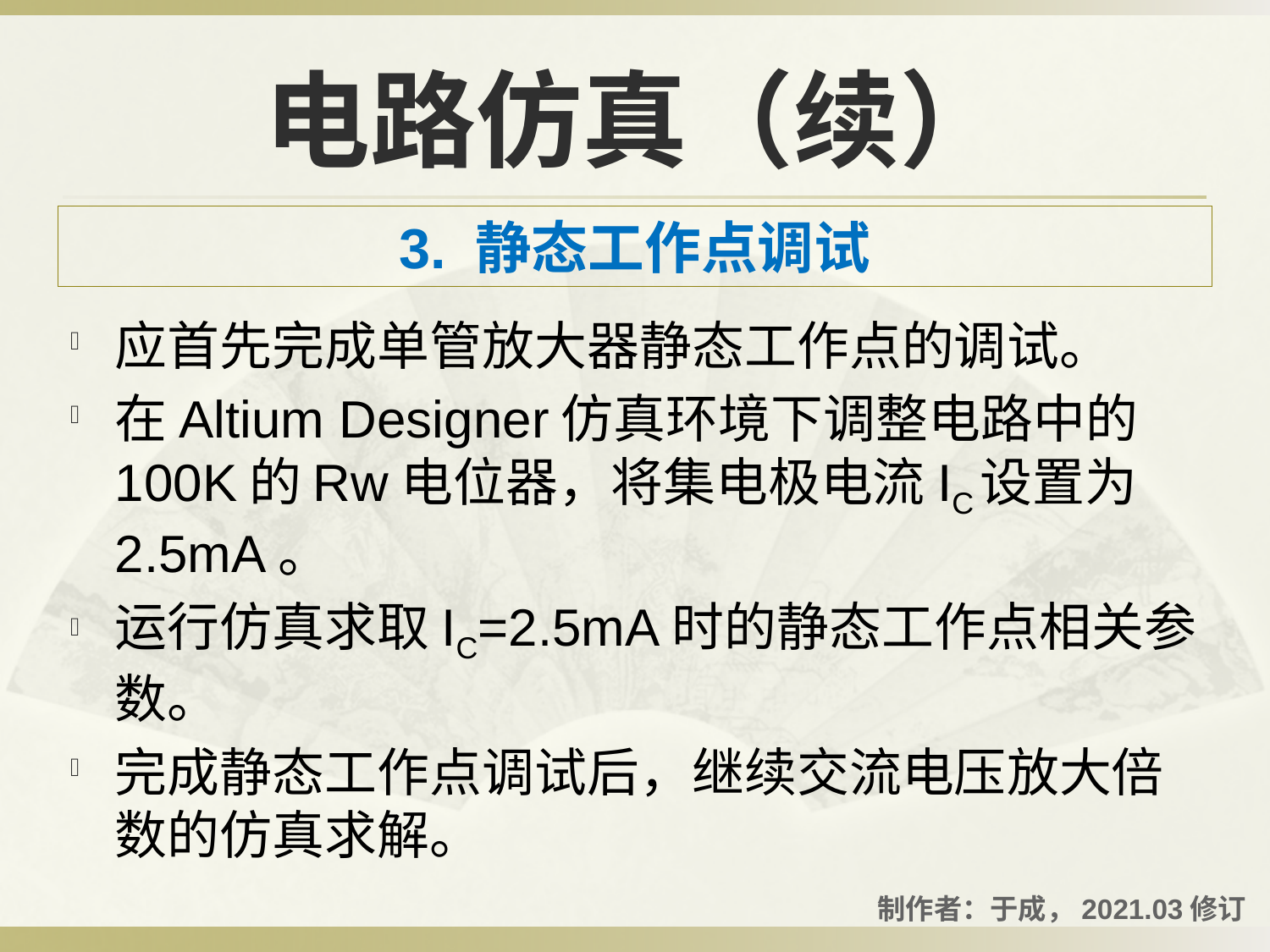

# 电路仿真（续）
3. 静态工作点调试
应首先完成单管放大器静态工作点的调试。
在Altium Designer仿真环境下调整电路中的100K的Rw电位器，将集电极电流IC设置为2.5mA。
运行仿真求取IC=2.5mA时的静态工作点相关参数。
完成静态工作点调试后，继续交流电压放大倍数的仿真求解。
制作者：于成，2021.03修订